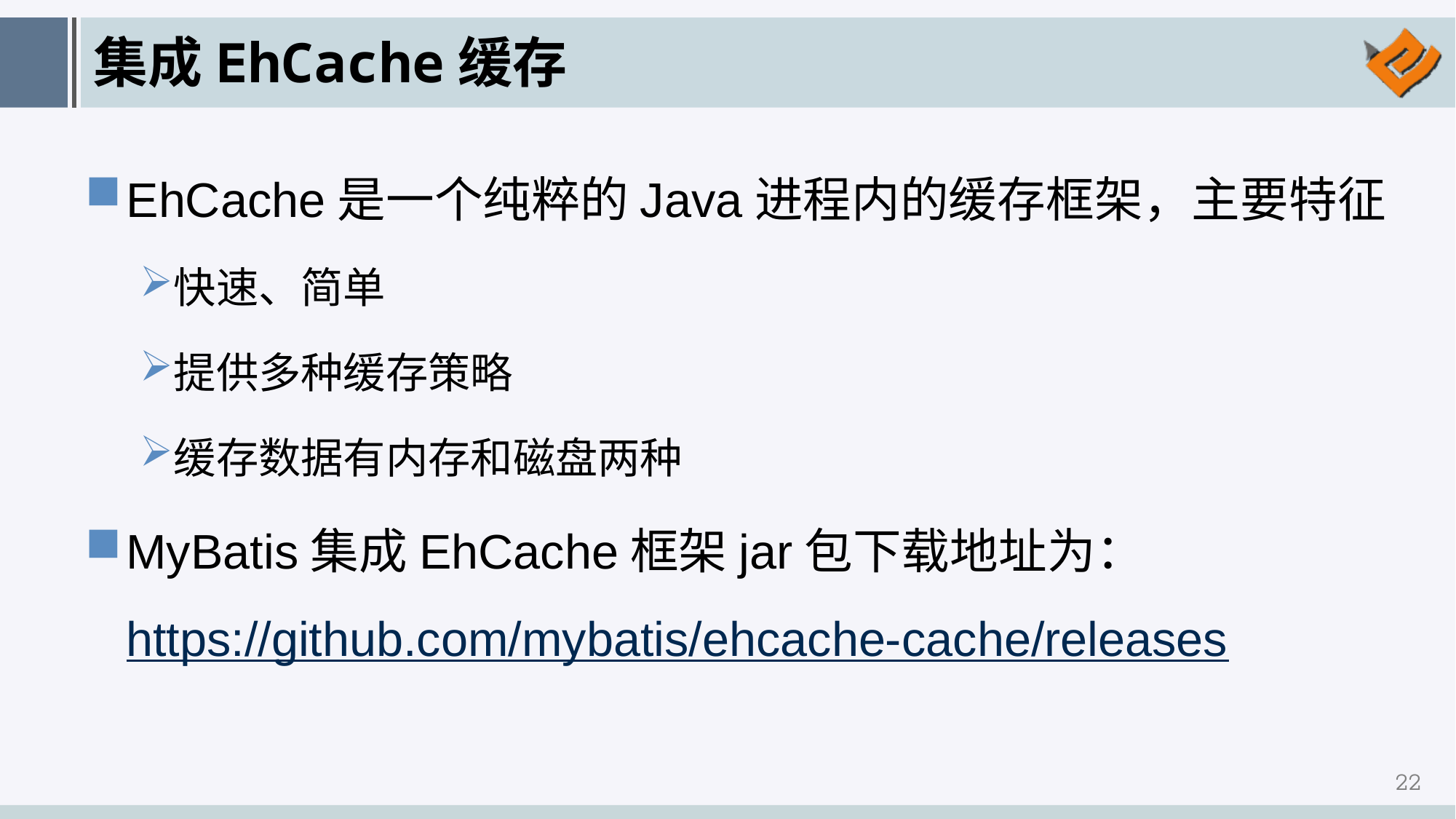

# 集成EhCache缓存
EhCache是一个纯粹的Java进程内的缓存框架，主要特征
快速、简单
提供多种缓存策略
缓存数据有内存和磁盘两种
MyBatis集成EhCache框架jar包下载地址为：https://github.com/mybatis/ehcache-cache/releases